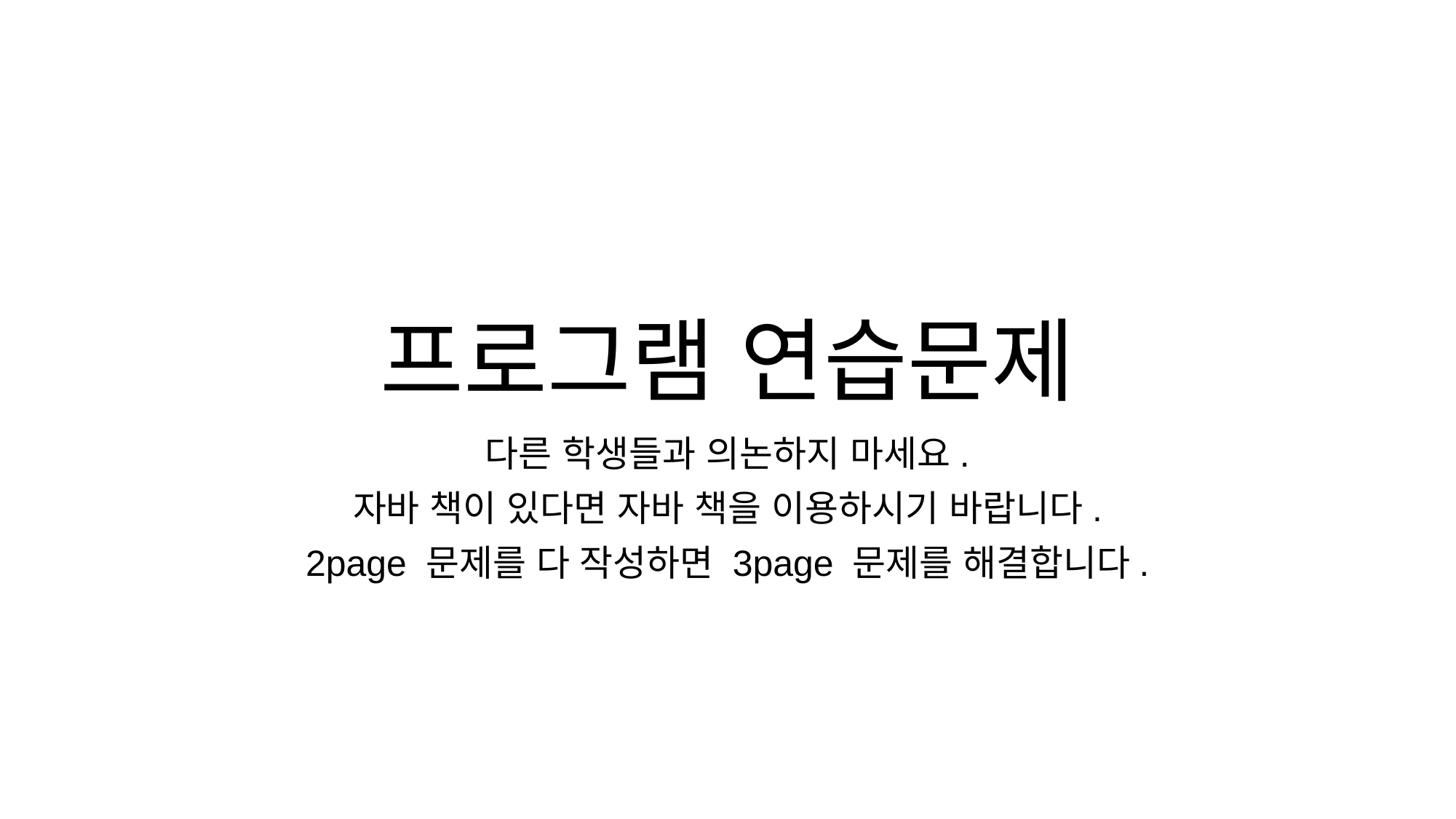

# 프로그램 연습문제
다른 학생들과 의논하지 마세요.
자바 책이 있다면 자바 책을 이용하시기 바랍니다.
2page 문제를 다 작성하면 3page 문제를 해결합니다.